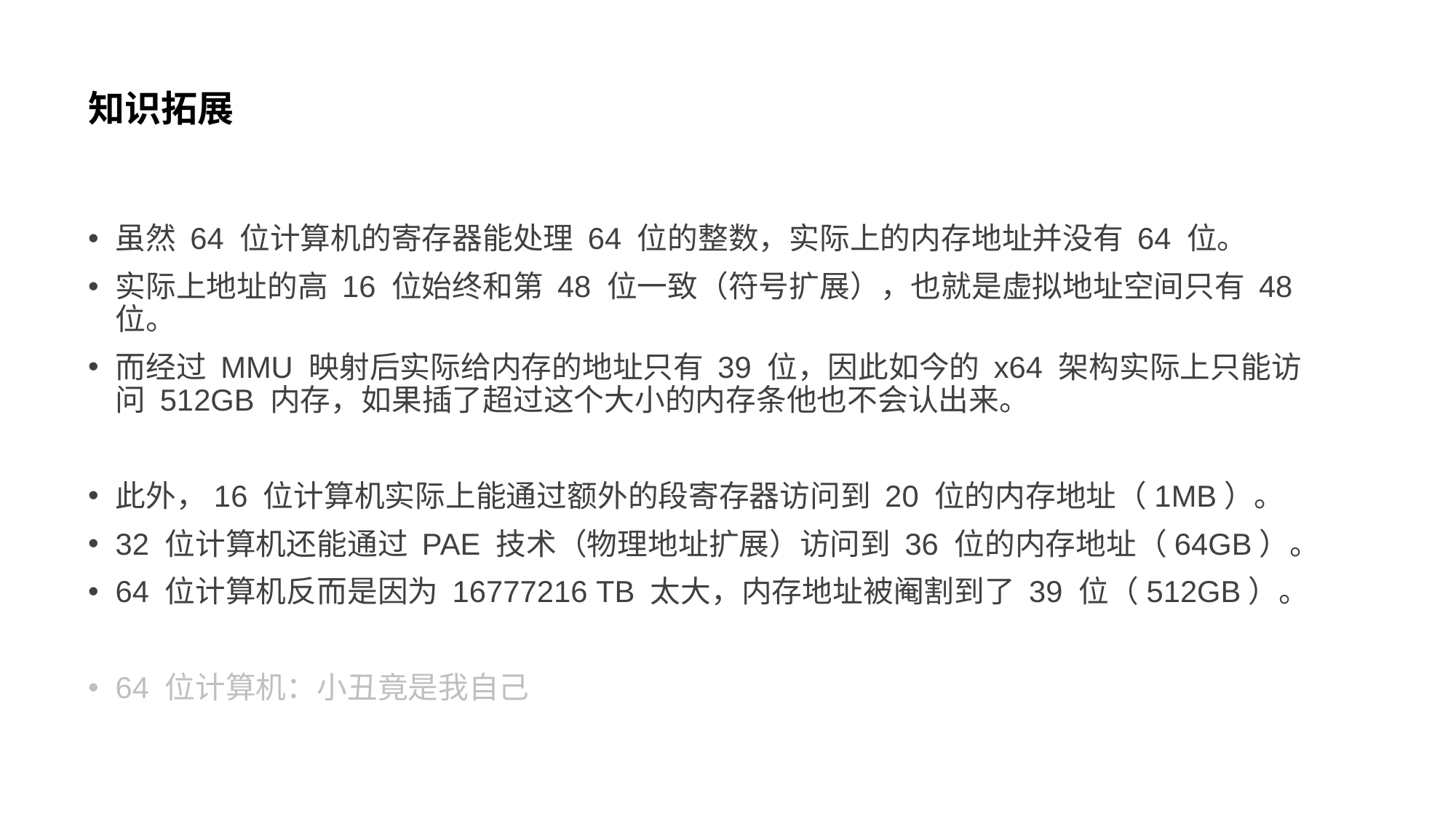

# 知识拓展
虽然 64 位计算机的寄存器能处理 64 位的整数，实际上的内存地址并没有 64 位。
实际上地址的高 16 位始终和第 48 位一致（符号扩展），也就是虚拟地址空间只有 48 位。
而经过 MMU 映射后实际给内存的地址只有 39 位，因此如今的 x64 架构实际上只能访问 512GB 内存，如果插了超过这个大小的内存条他也不会认出来。

此外，16 位计算机实际上能通过额外的段寄存器访问到 20 位的内存地址（1MB）。
32 位计算机还能通过 PAE 技术（物理地址扩展）访问到 36 位的内存地址（64GB）。
64 位计算机反而是因为 16777216 TB 太大，内存地址被阉割到了 39 位（512GB）。

64 位计算机：小丑竟是我自己